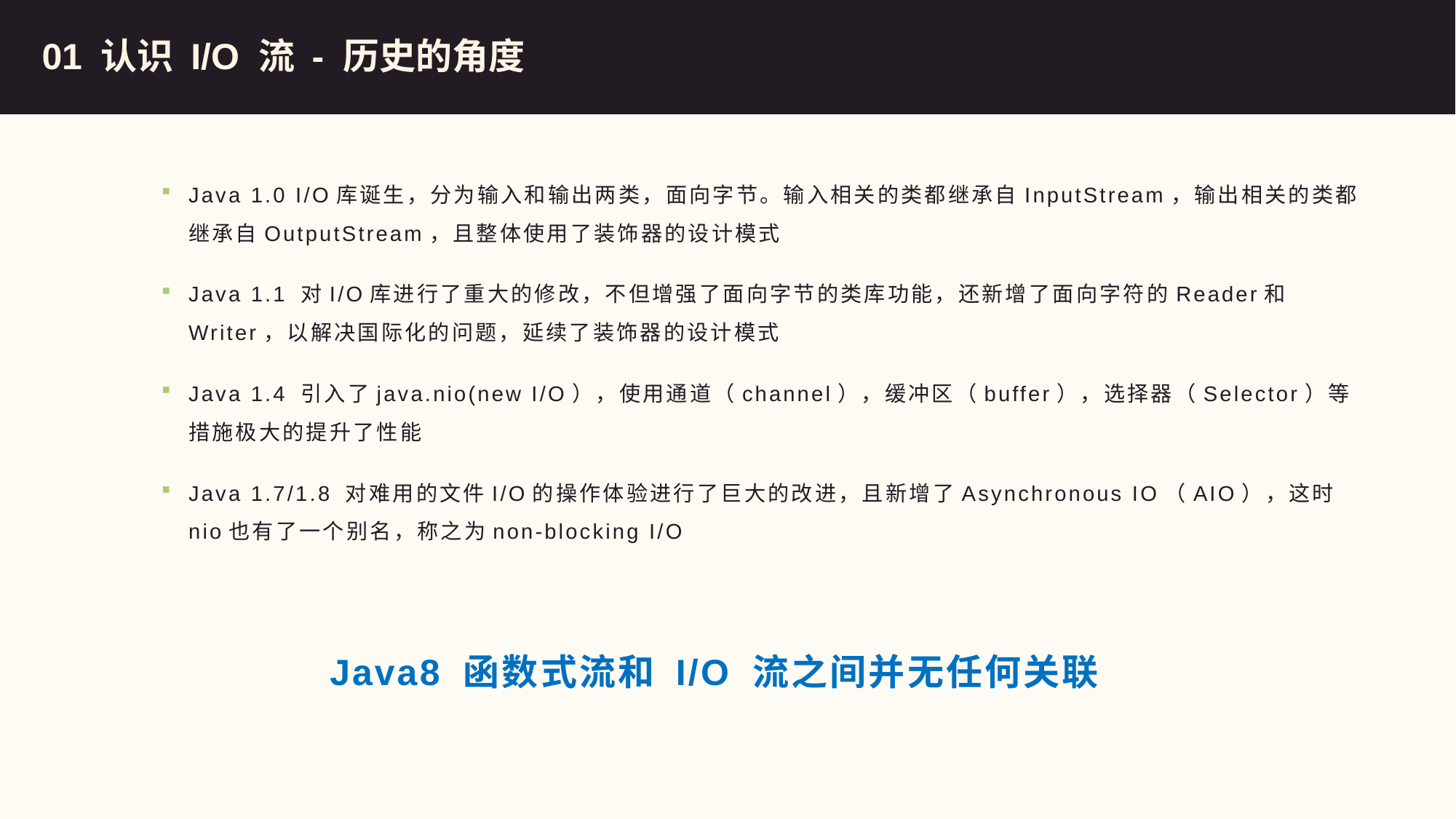

总结
01 认识 I/O 流 - 历史的角度
Java 1.0 I/O库诞生，分为输入和输出两类，面向字节。输入相关的类都继承自InputStream，输出相关的类都继承自OutputStream，且整体使用了装饰器的设计模式
Java 1.1 对I/O库进行了重大的修改，不但增强了面向字节的类库功能，还新增了面向字符的Reader和Writer，以解决国际化的问题，延续了装饰器的设计模式
Java 1.4 引入了java.nio(new I/O），使用通道（channel），缓冲区（buffer），选择器（Selector）等措施极大的提升了性能
Java 1.7/1.8 对难用的文件I/O的操作体验进行了巨大的改进，且新增了Asynchronous IO（AIO），这时nio也有了一个别名，称之为non-blocking I/O
Java8 函数式流和 I/O 流之间并无任何关联